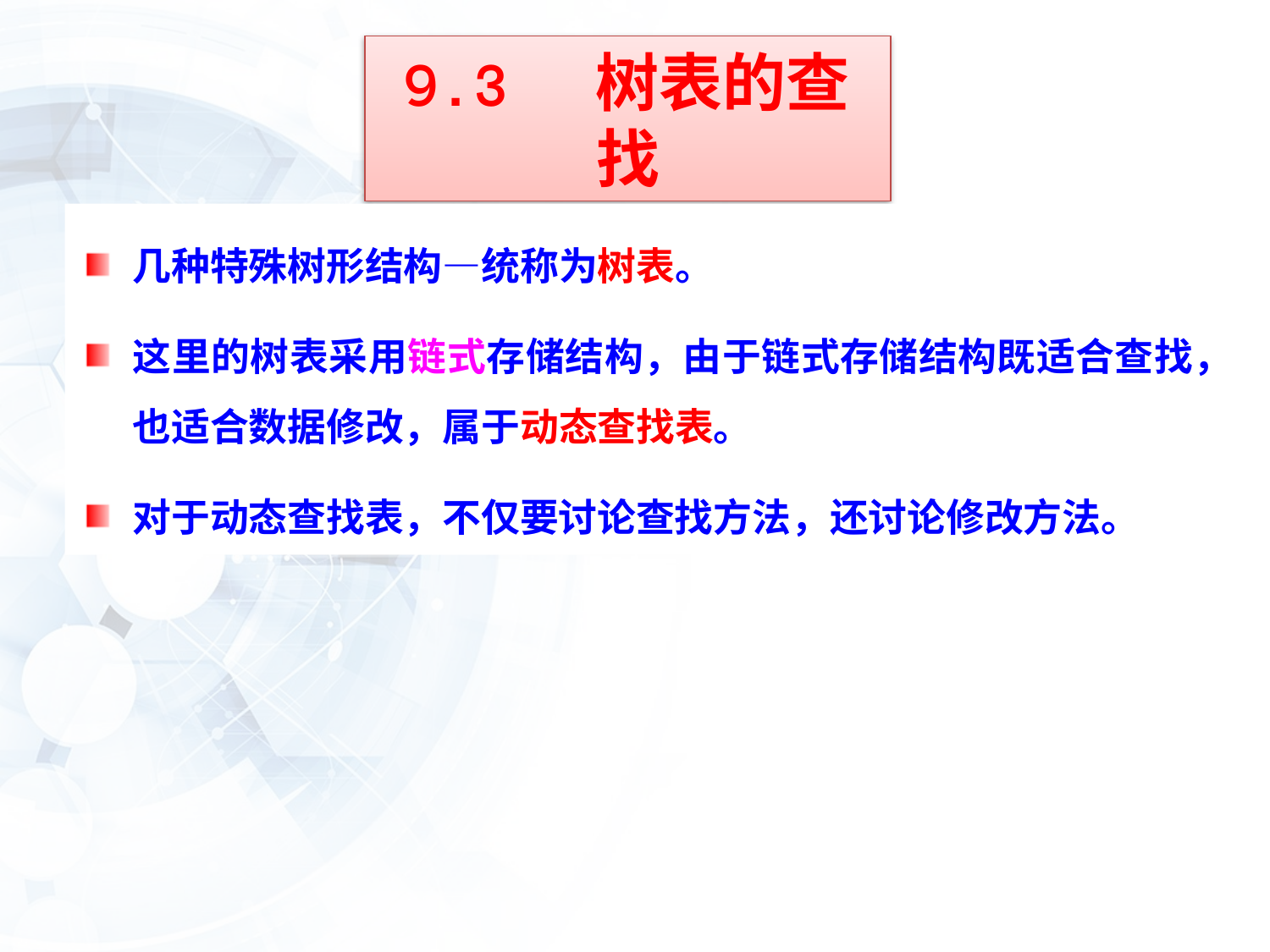

9.3  树表的查找
几种特殊树形结构—统称为树表。
这里的树表采用链式存储结构，由于链式存储结构既适合查找，也适合数据修改，属于动态查找表。
对于动态查找表，不仅要讨论查找方法，还讨论修改方法。